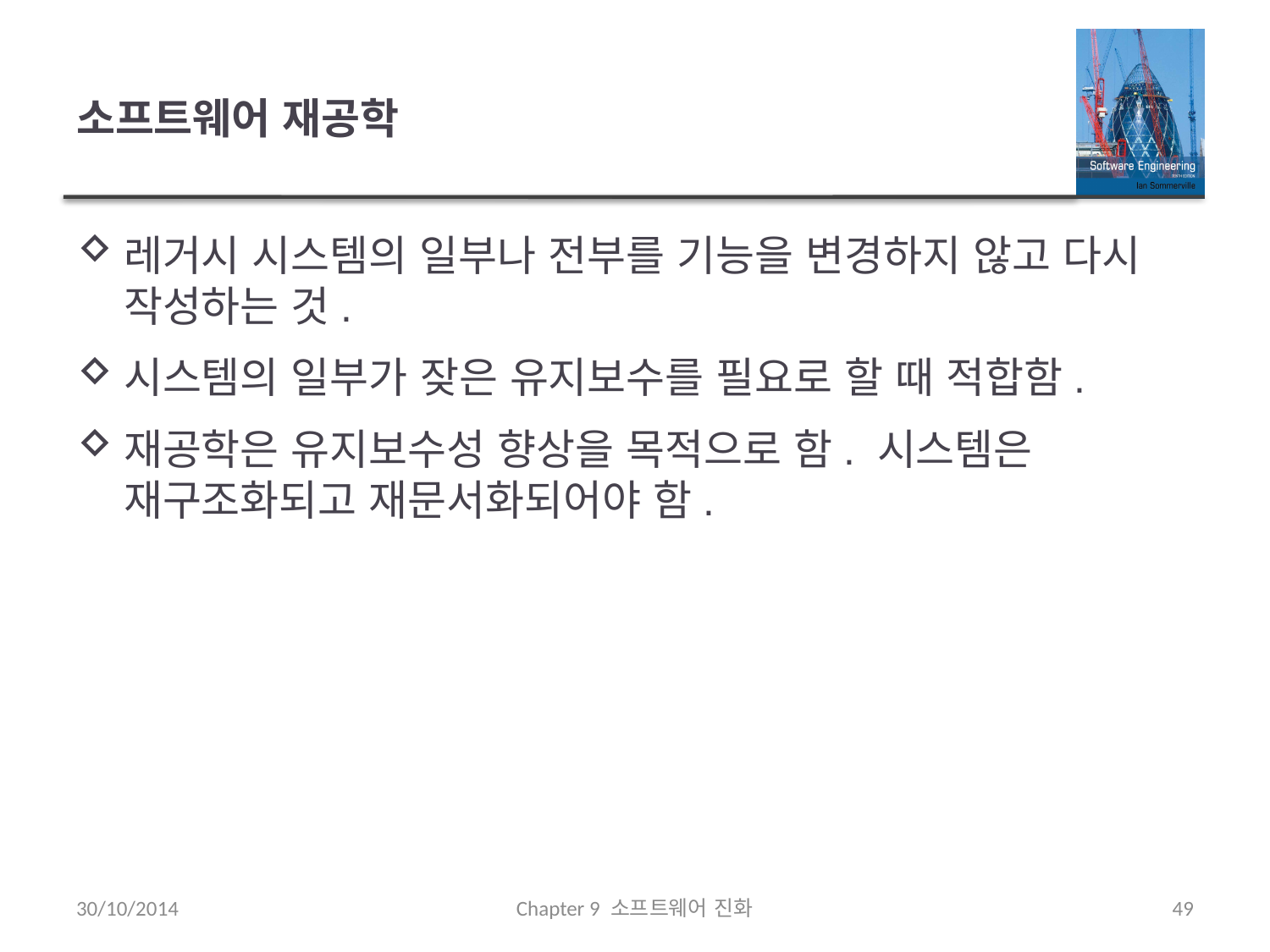

# 소프트웨어 재공학
레거시 시스템의 일부나 전부를 기능을 변경하지 않고 다시 작성하는 것.
시스템의 일부가 잦은 유지보수를 필요로 할 때 적합함.
재공학은 유지보수성 향상을 목적으로 함. 시스템은 재구조화되고 재문서화되어야 함.

30/10/2014
Chapter 9 소프트웨어 진화
49